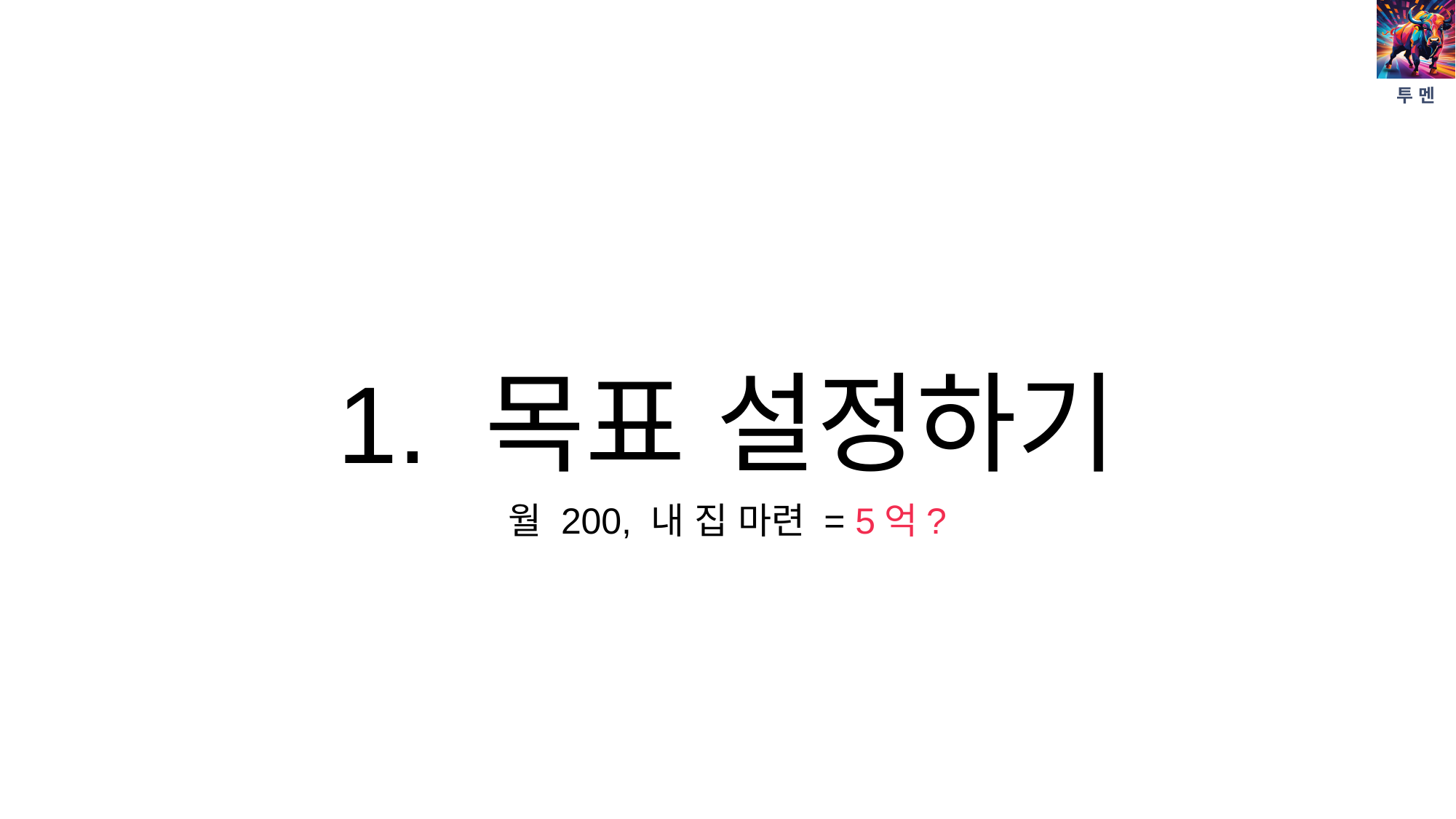

1. 목표 설정하기
월 200, 내 집 마련 = 5억?